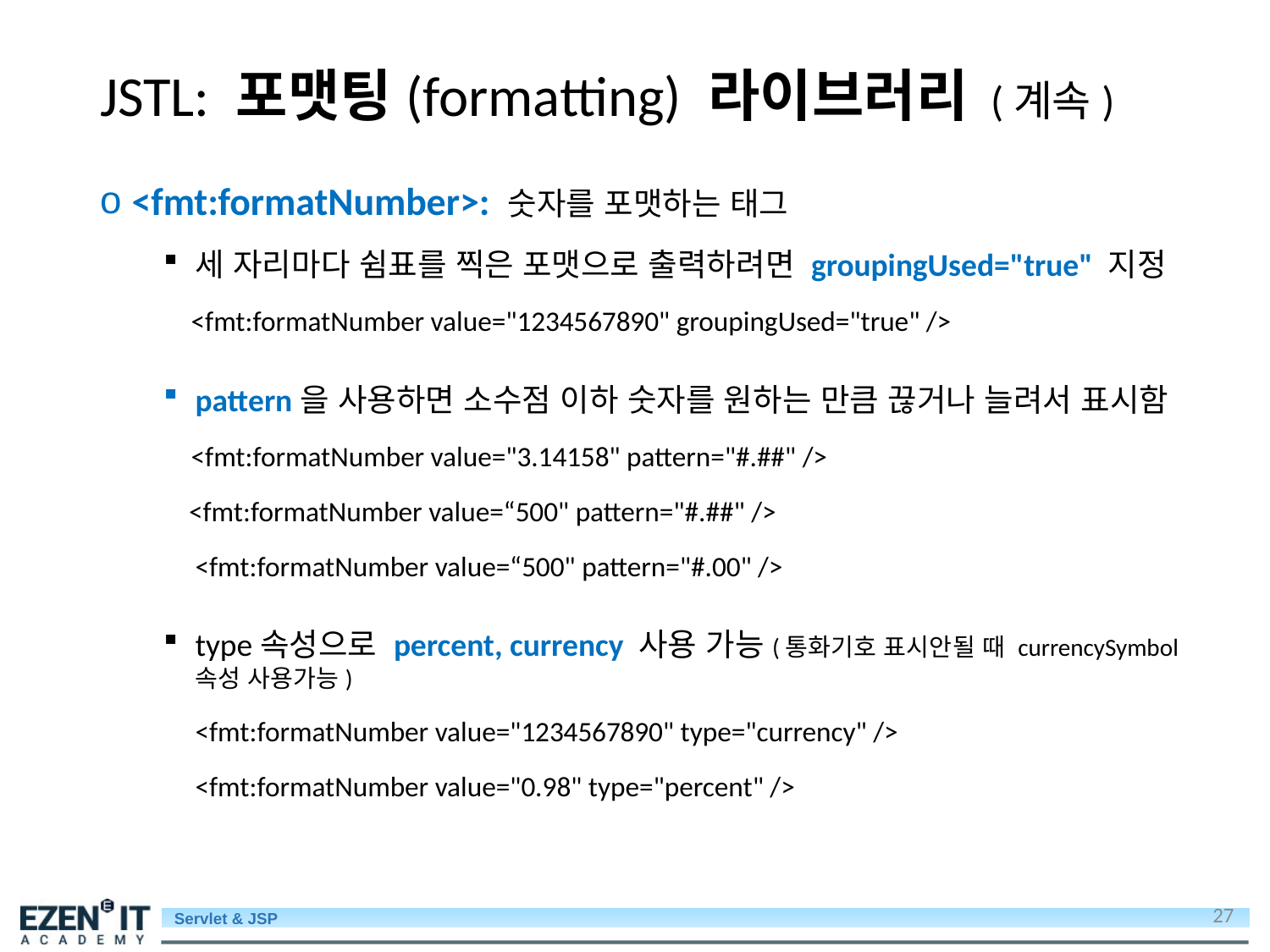

# JSTL: 포맷팅(formatting) 라이브러리 (계속)
<fmt:formatNumber>: 숫자를 포맷하는 태그
세 자리마다 쉼표를 찍은 포맷으로 출력하려면 groupingUsed="true" 지정
     <fmt:formatNumber value="1234567890" groupingUsed="true" />
pattern을 사용하면 소수점 이하 숫자를 원하는 만큼 끊거나 늘려서 표시함
     <fmt:formatNumber value="3.14158" pattern="#.##" />
    <fmt:formatNumber value=“500" pattern="#.##" />
     <fmt:formatNumber value=“500" pattern="#.00" />
type속성으로 percent, currency 사용 가능(통화기호 표시안될 때 currencySymbol 속성 사용가능)
     <fmt:formatNumber value="1234567890" type="currency" />
     <fmt:formatNumber value="0.98" type="percent" />
27